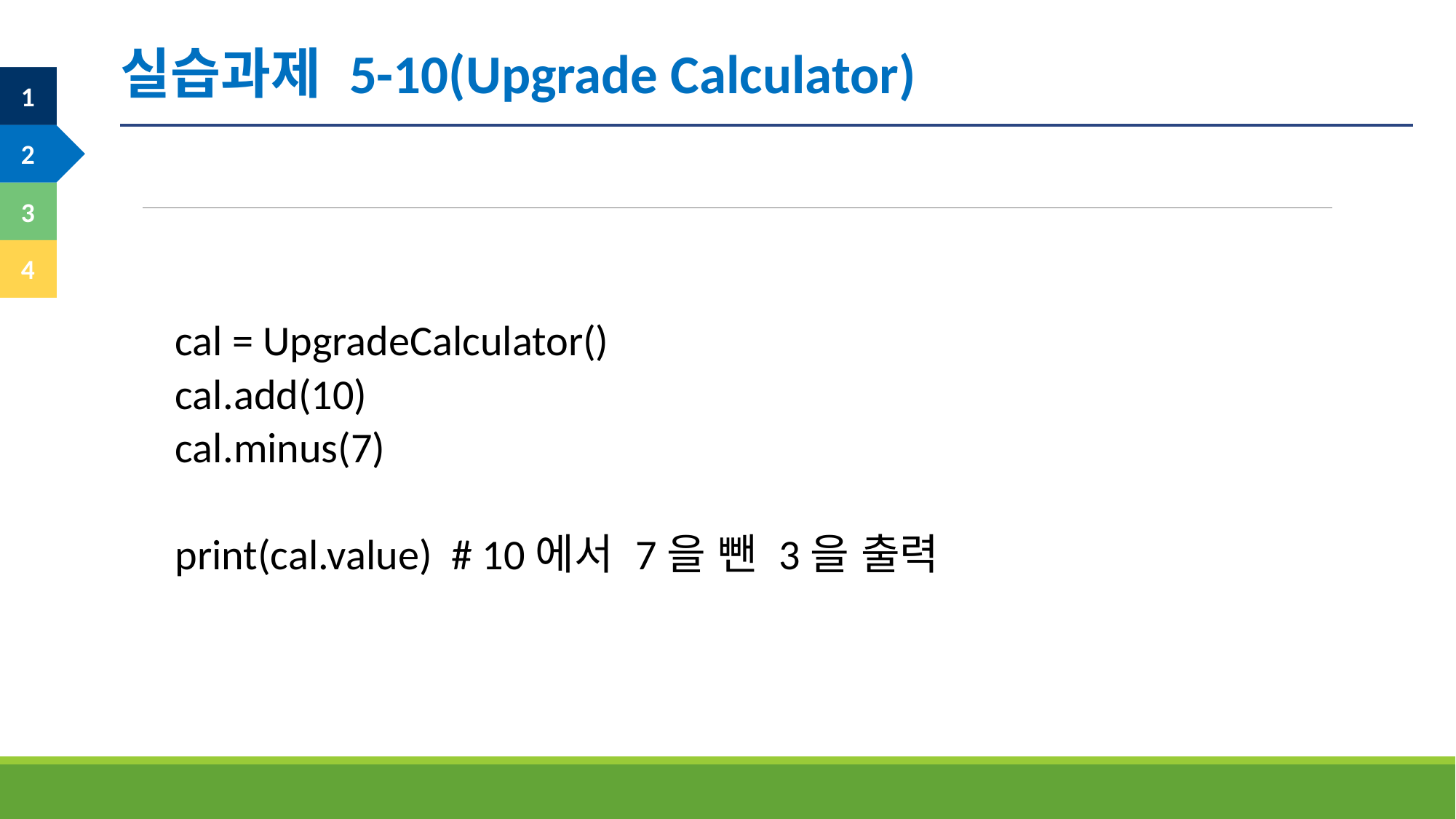

실습과제 5-10(Upgrade Calculator)

cal = UpgradeCalculator()
cal.add(10)
cal.minus(7)

print(cal.value)  # 10에서 7을 뺀 3을 출력